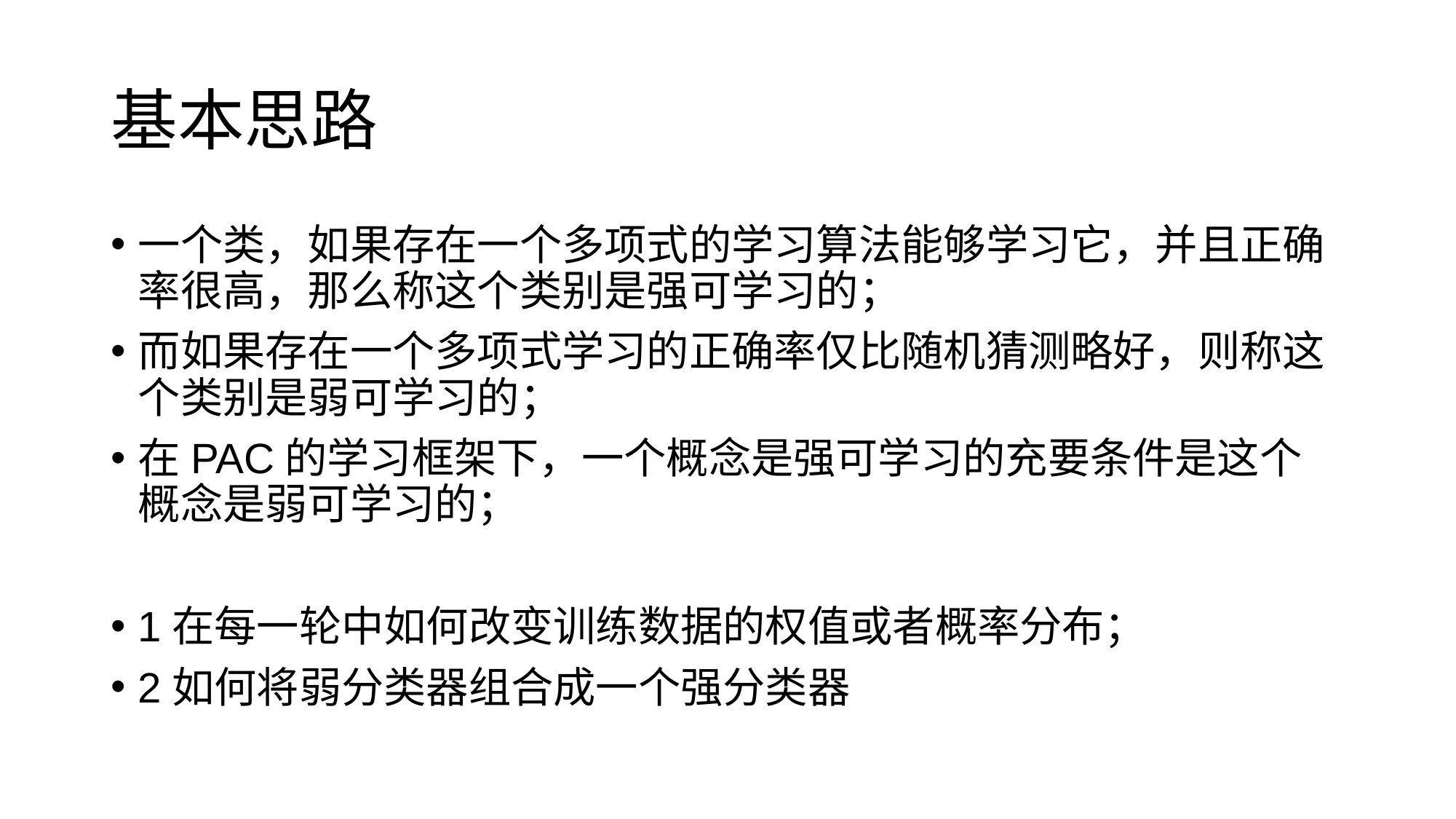

# 基本思路
一个类，如果存在一个多项式的学习算法能够学习它，并且正确率很高，那么称这个类别是强可学习的；
而如果存在一个多项式学习的正确率仅比随机猜测略好，则称这个类别是弱可学习的；
在PAC的学习框架下，一个概念是强可学习的充要条件是这个概念是弱可学习的；

1在每一轮中如何改变训练数据的权值或者概率分布；
2如何将弱分类器组合成一个强分类器